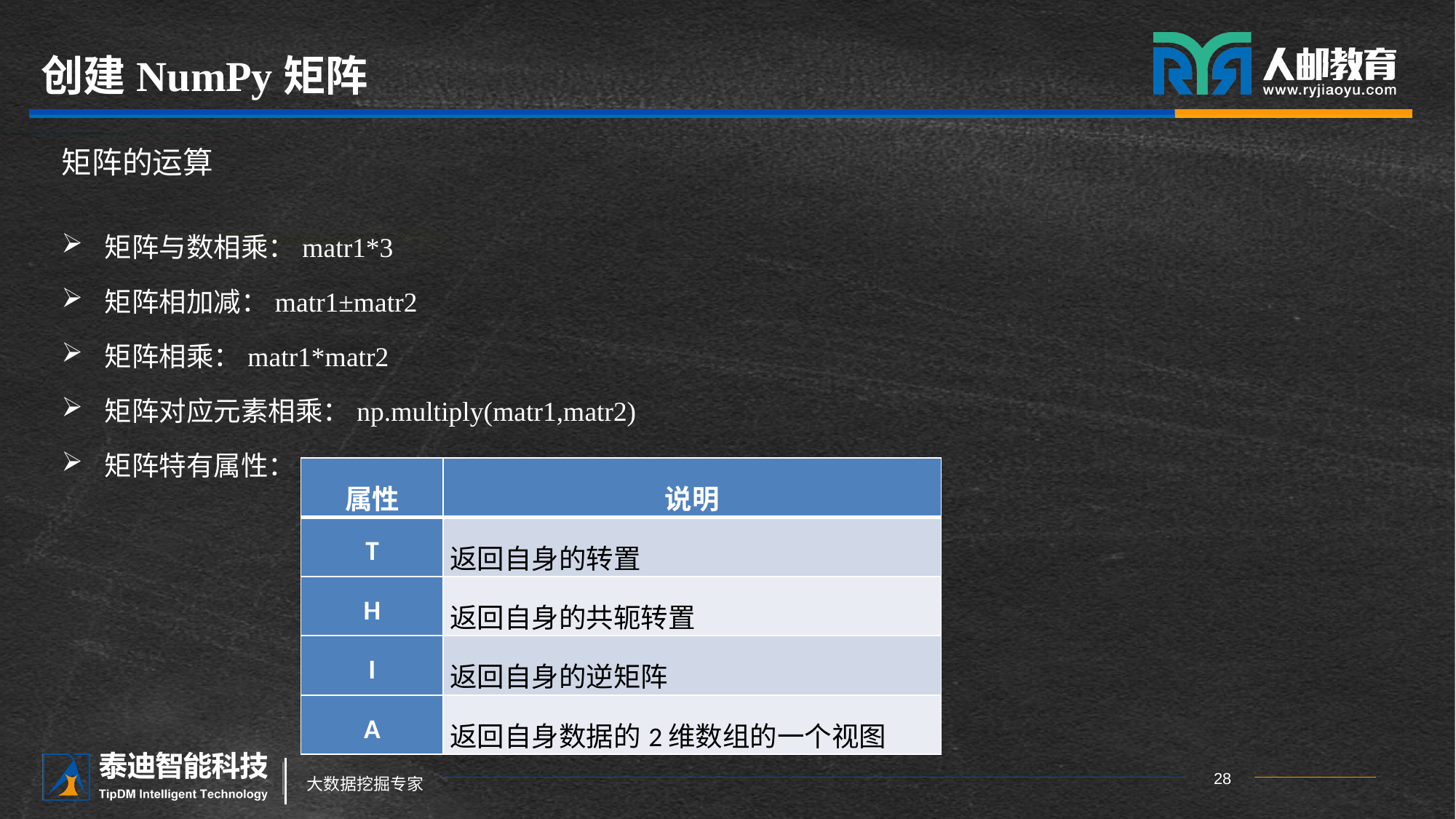

# 创建NumPy矩阵
矩阵的运算
矩阵与数相乘：matr1*3
矩阵相加减：matr1±matr2
矩阵相乘：matr1*matr2
矩阵对应元素相乘：np.multiply(matr1,matr2)
矩阵特有属性：
| 属性 | 说明 |
| --- | --- |
| T | 返回自身的转置 |
| H | 返回自身的共轭转置 |
| I | 返回自身的逆矩阵 |
| A | 返回自身数据的2维数组的一个视图 |